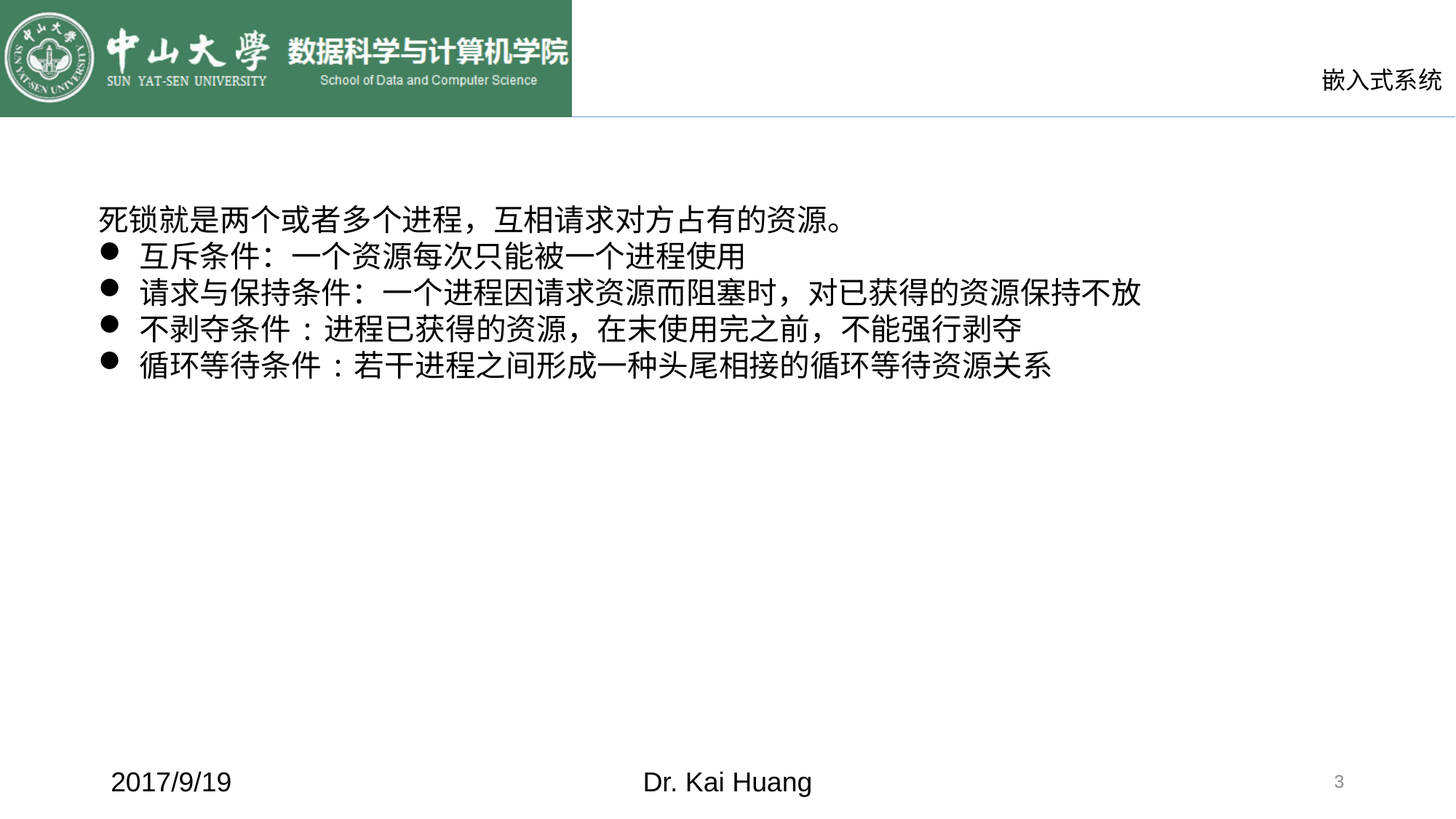

死锁就是两个或者多个进程，互相请求对方占有的资源。
互斥条件：一个资源每次只能被一个进程使用
请求与保持条件：一个进程因请求资源而阻塞时，对已获得的资源保持不放
不剥夺条件:进程已获得的资源，在末使用完之前，不能强行剥夺
循环等待条件:若干进程之间形成一种头尾相接的循环等待资源关系
2017/9/19
Dr. Kai Huang

3